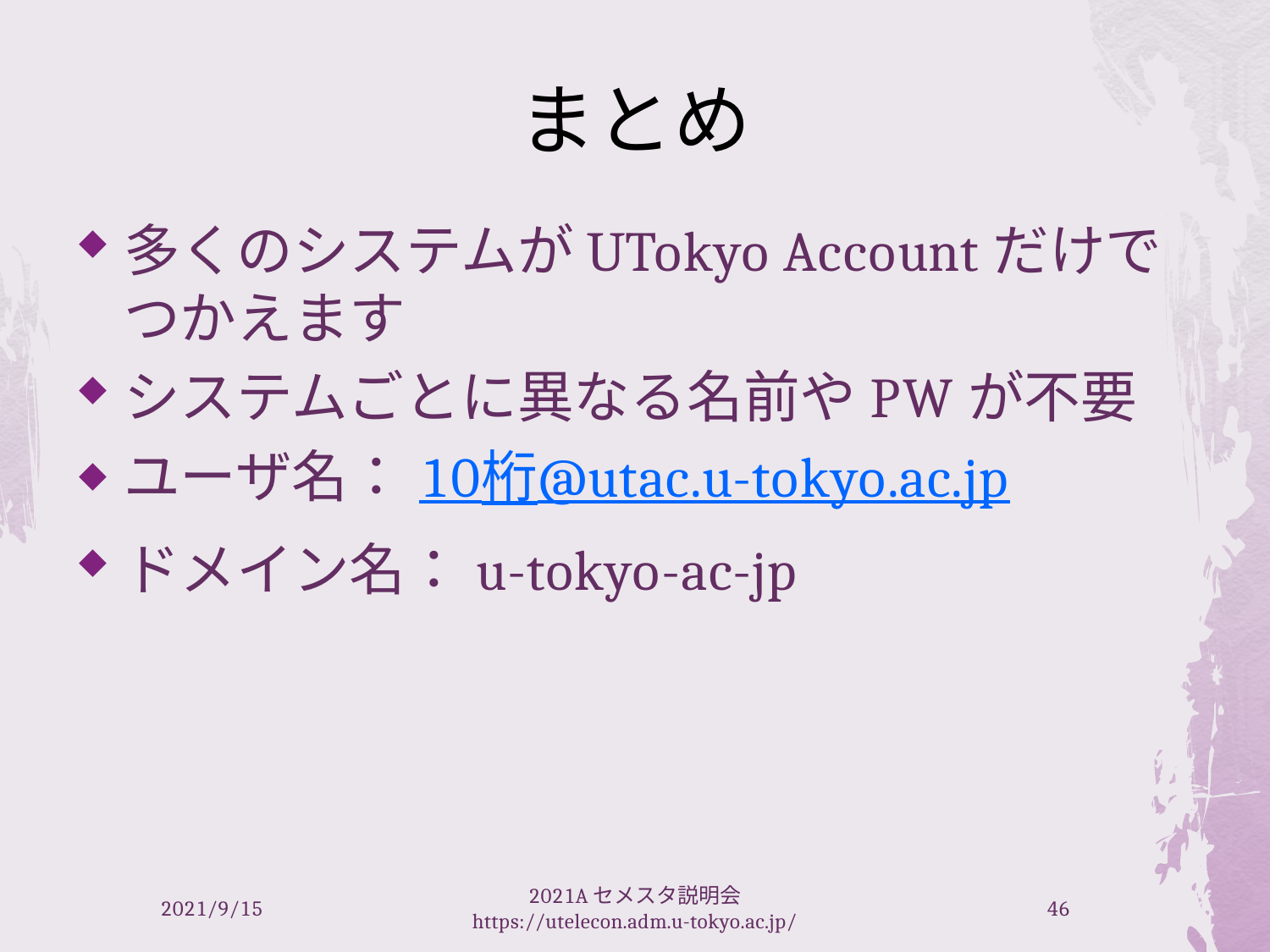

# まとめ
多くのシステムがUTokyo Accountだけでつかえます
システムごとに異なる名前やPWが不要
ユーザ名：10桁@utac.u-tokyo.ac.jp
ドメイン名：u-tokyo-ac-jp
2021/9/15
2021Aセメスタ説明会 https://utelecon.adm.u-tokyo.ac.jp/
46